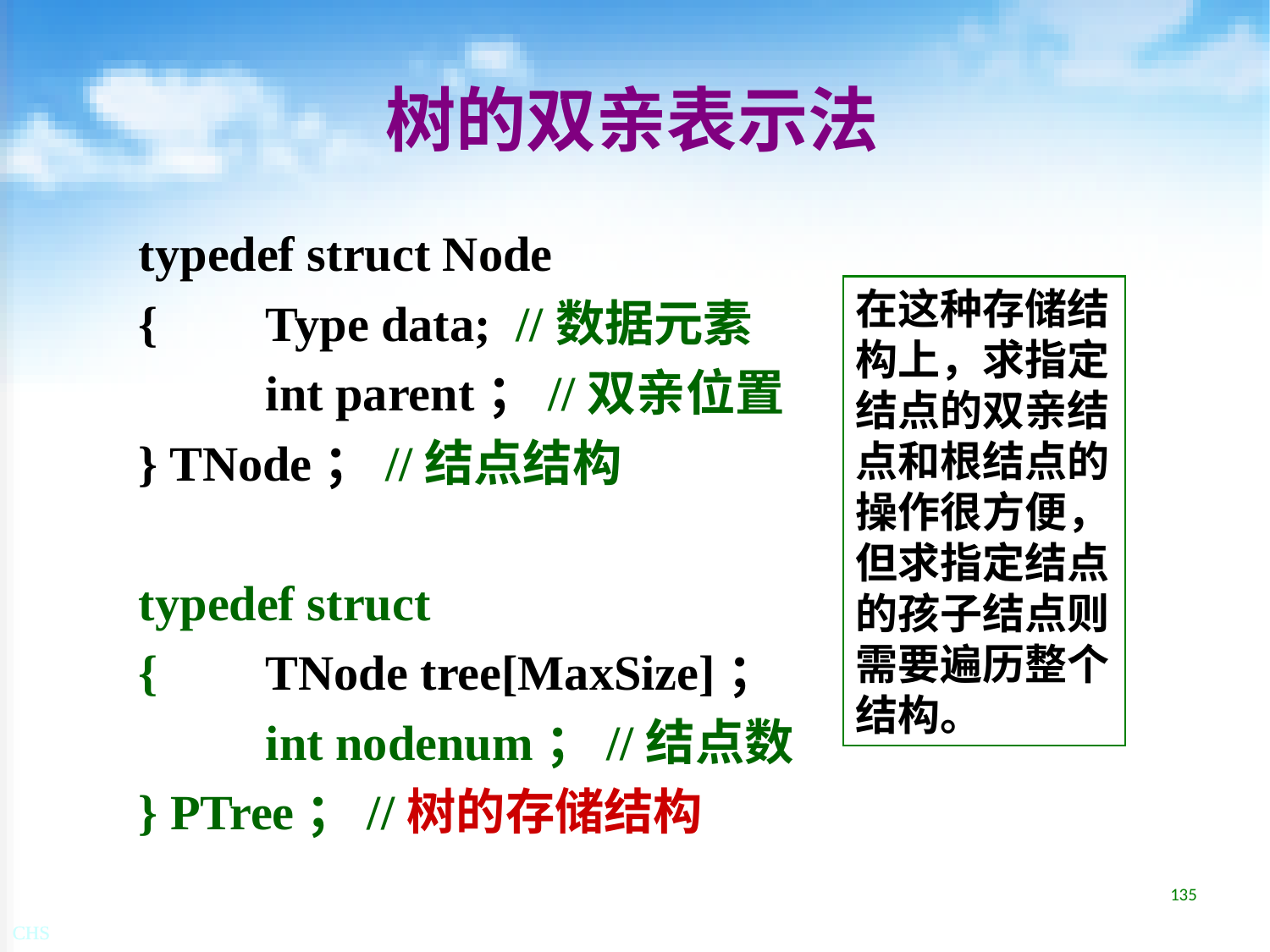

# 树的双亲表示法
typedef struct Node
{	Type data;  //数据元素
	int parent；//双亲位置
} TNode；//结点结构

typedef struct
{	TNode tree[MaxSize]；
	int nodenum；//结点数
} PTree；//树的存储结构
在这种存储结构上，求指定结点的双亲结点和根结点的操作很方便，但求指定结点的孩子结点则需要遍历整个结构。
135